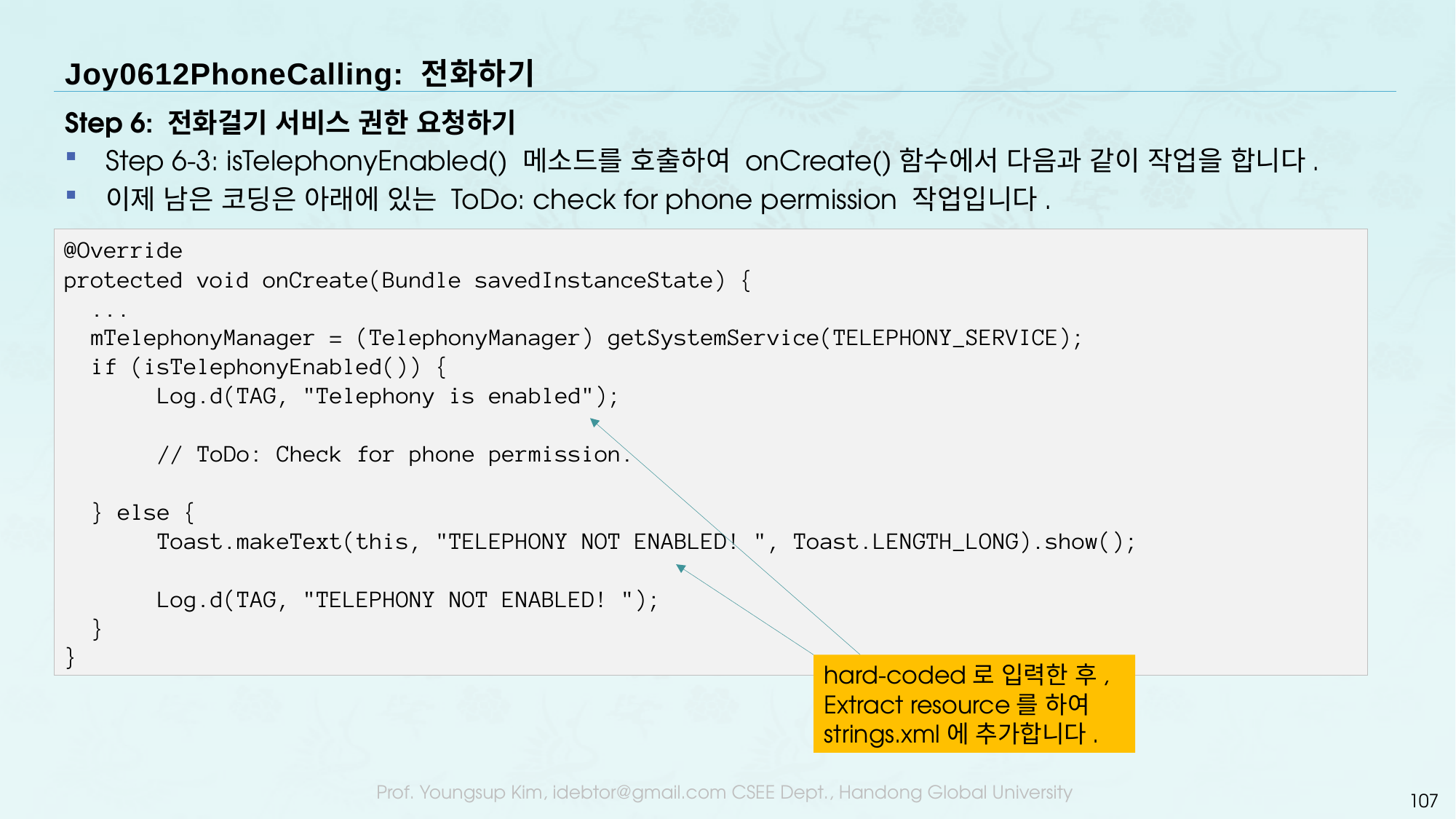

# Joy0612PhoneCalling: 전화하기
Step 6: 전화걸기 서비스 권한 요청하기
Step 6-3: isTelephonyEnabled() 메소드를 호출하여 onCreate()함수에서 다음과 같이 작업을 합니다.
이제 남은 코딩은 아래에 있는 ToDo: check for phone permission 작업입니다.

@Override
protected void onCreate(Bundle savedInstanceState) {
  ...
  mTelephonyManager = (TelephonyManager) getSystemService(TELEPHONY_SERVICE);
  if (isTelephonyEnabled()) {
       Log.d(TAG, "Telephony is enabled");

       // ToDo: Check for phone permission.

  } else {
       Toast.makeText(this, "TELEPHONY NOT ENABLED! ", Toast.LENGTH_LONG).show();

       Log.d(TAG, "TELEPHONY NOT ENABLED! ");
  }
}
hard-coded로 입력한 후,
Extract resource를 하여
strings.xml에 추가합니다.
107